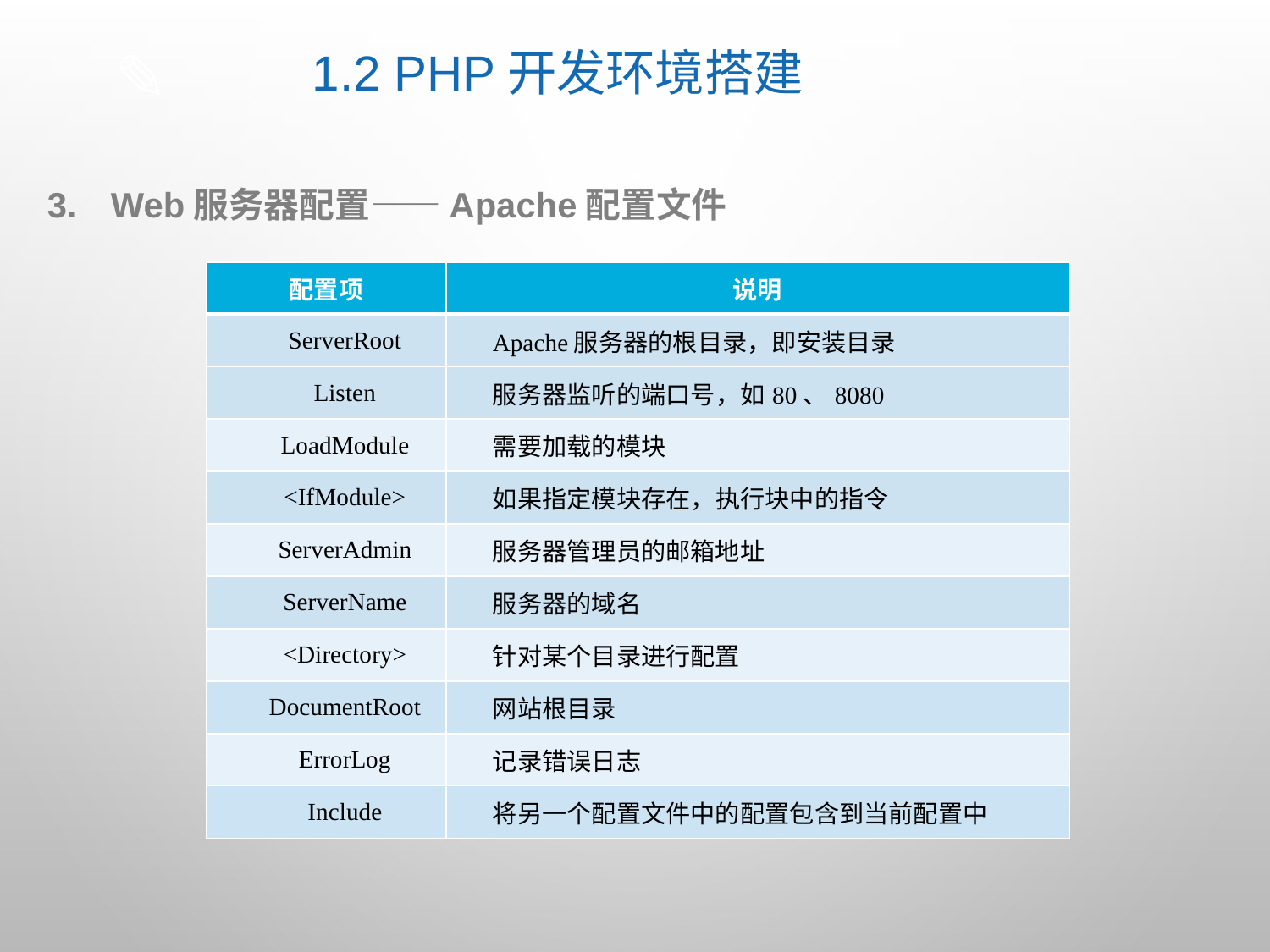

# 1.2 PHP开发环境搭建
Web服务器配置——Apache配置文件
| 配置项 | 说明 |
| --- | --- |
| ServerRoot | Apache服务器的根目录，即安装目录 |
| Listen | 服务器监听的端口号，如80、8080 |
| LoadModule | 需要加载的模块 |
| <IfModule> | 如果指定模块存在，执行块中的指令 |
| ServerAdmin | 服务器管理员的邮箱地址 |
| ServerName | 服务器的域名 |
| <Directory> | 针对某个目录进行配置 |
| DocumentRoot | 网站根目录 |
| ErrorLog | 记录错误日志 |
| Include | 将另一个配置文件中的配置包含到当前配置中 |